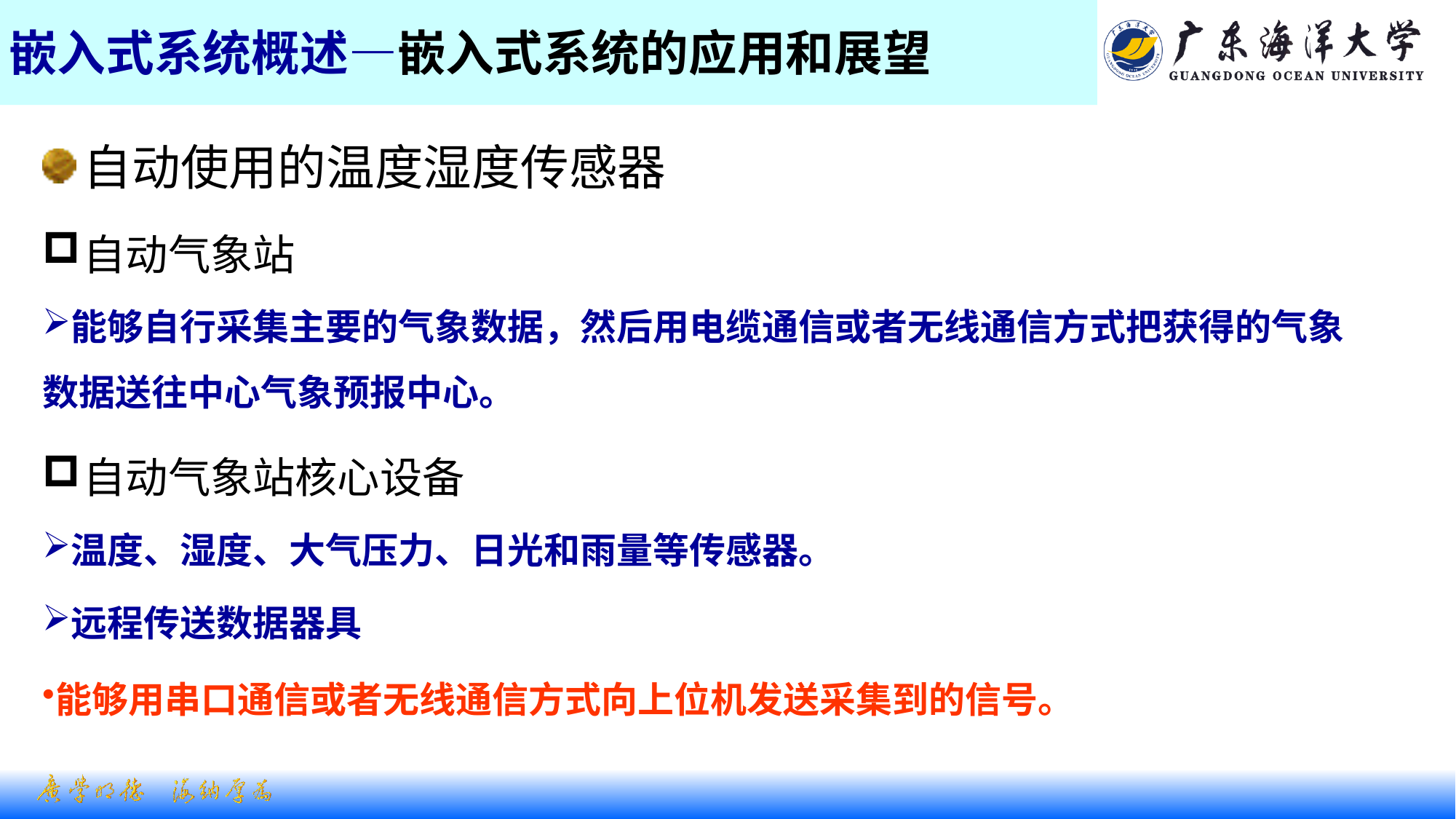

# 嵌入式系统概述—嵌入式系统的应用和展望
自动使用的温度湿度传感器

自动气象站
能够自行采集主要的气象数据，然后用电缆通信或者无线通信方式把获得的气象数据送往中心气象预报中心。
自动气象站核心设备
温度、湿度、大气压力、日光和雨量等传感器。
远程传送数据器具
能够用串口通信或者无线通信方式向上位机发送采集到的信号。
55